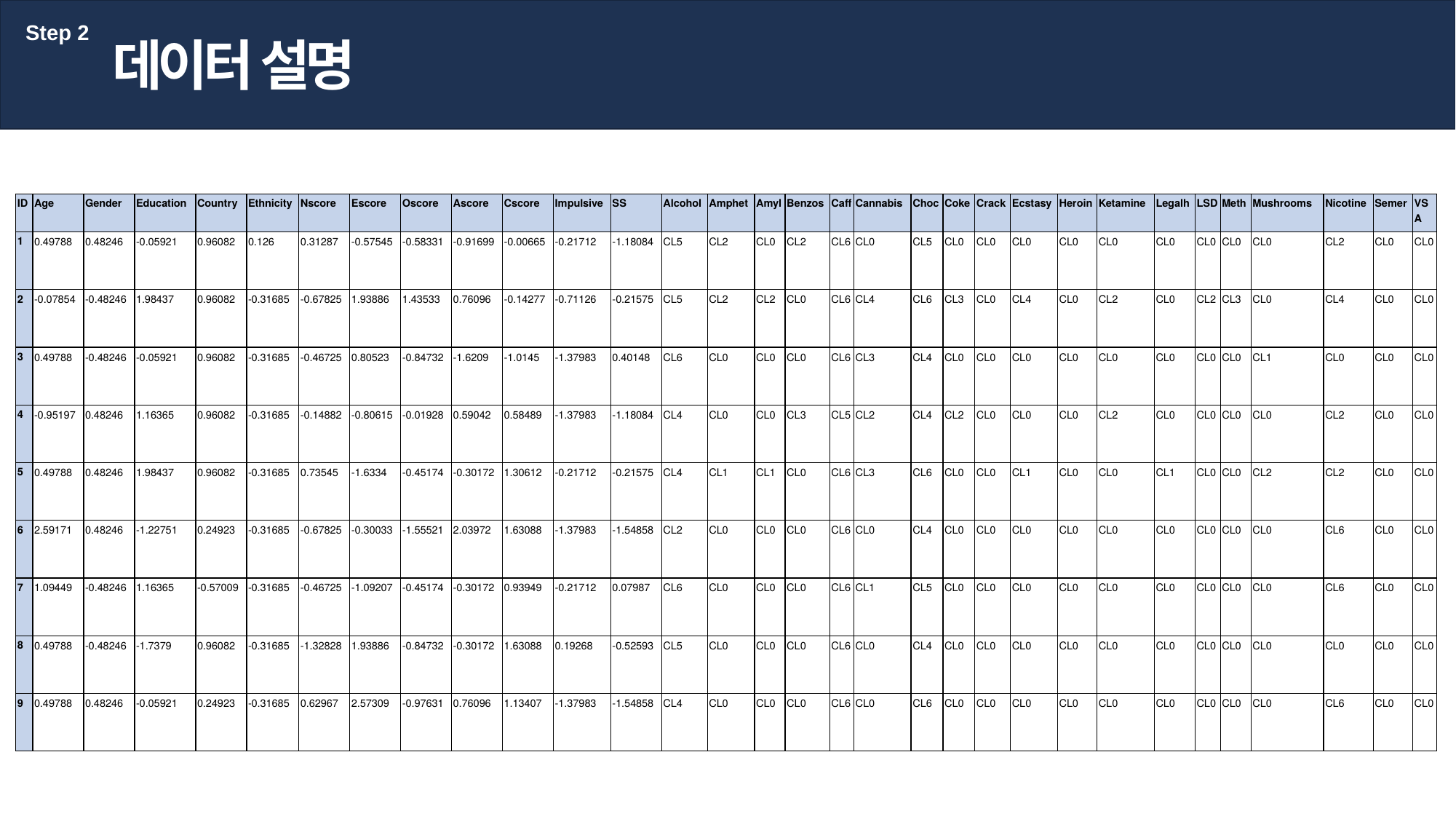

Step 2
데이터 설명
| ID | Age | Gender | Education | Country | Ethnicity | Nscore | Escore | Oscore | Ascore | Cscore | Impulsive | SS | Alcohol | Amphet | Amyl | Benzos | Caff | Cannabis | Choc | Coke | Crack | Ecstasy | Heroin | Ketamine | Legalh | LSD | Meth | Mushrooms | Nicotine | Semer | VSA |
| --- | --- | --- | --- | --- | --- | --- | --- | --- | --- | --- | --- | --- | --- | --- | --- | --- | --- | --- | --- | --- | --- | --- | --- | --- | --- | --- | --- | --- | --- | --- | --- |
| 1 | 0.49788 | 0.48246 | -0.05921 | 0.96082 | 0.126 | 0.31287 | -0.57545 | -0.58331 | -0.91699 | -0.00665 | -0.21712 | -1.18084 | CL5 | CL2 | CL0 | CL2 | CL6 | CL0 | CL5 | CL0 | CL0 | CL0 | CL0 | CL0 | CL0 | CL0 | CL0 | CL0 | CL2 | CL0 | CL0 |
| 2 | -0.07854 | -0.48246 | 1.98437 | 0.96082 | -0.31685 | -0.67825 | 1.93886 | 1.43533 | 0.76096 | -0.14277 | -0.71126 | -0.21575 | CL5 | CL2 | CL2 | CL0 | CL6 | CL4 | CL6 | CL3 | CL0 | CL4 | CL0 | CL2 | CL0 | CL2 | CL3 | CL0 | CL4 | CL0 | CL0 |
| 3 | 0.49788 | -0.48246 | -0.05921 | 0.96082 | -0.31685 | -0.46725 | 0.80523 | -0.84732 | -1.6209 | -1.0145 | -1.37983 | 0.40148 | CL6 | CL0 | CL0 | CL0 | CL6 | CL3 | CL4 | CL0 | CL0 | CL0 | CL0 | CL0 | CL0 | CL0 | CL0 | CL1 | CL0 | CL0 | CL0 |
| 4 | -0.95197 | 0.48246 | 1.16365 | 0.96082 | -0.31685 | -0.14882 | -0.80615 | -0.01928 | 0.59042 | 0.58489 | -1.37983 | -1.18084 | CL4 | CL0 | CL0 | CL3 | CL5 | CL2 | CL4 | CL2 | CL0 | CL0 | CL0 | CL2 | CL0 | CL0 | CL0 | CL0 | CL2 | CL0 | CL0 |
| 5 | 0.49788 | 0.48246 | 1.98437 | 0.96082 | -0.31685 | 0.73545 | -1.6334 | -0.45174 | -0.30172 | 1.30612 | -0.21712 | -0.21575 | CL4 | CL1 | CL1 | CL0 | CL6 | CL3 | CL6 | CL0 | CL0 | CL1 | CL0 | CL0 | CL1 | CL0 | CL0 | CL2 | CL2 | CL0 | CL0 |
| 6 | 2.59171 | 0.48246 | -1.22751 | 0.24923 | -0.31685 | -0.67825 | -0.30033 | -1.55521 | 2.03972 | 1.63088 | -1.37983 | -1.54858 | CL2 | CL0 | CL0 | CL0 | CL6 | CL0 | CL4 | CL0 | CL0 | CL0 | CL0 | CL0 | CL0 | CL0 | CL0 | CL0 | CL6 | CL0 | CL0 |
| 7 | 1.09449 | -0.48246 | 1.16365 | -0.57009 | -0.31685 | -0.46725 | -1.09207 | -0.45174 | -0.30172 | 0.93949 | -0.21712 | 0.07987 | CL6 | CL0 | CL0 | CL0 | CL6 | CL1 | CL5 | CL0 | CL0 | CL0 | CL0 | CL0 | CL0 | CL0 | CL0 | CL0 | CL6 | CL0 | CL0 |
| 8 | 0.49788 | -0.48246 | -1.7379 | 0.96082 | -0.31685 | -1.32828 | 1.93886 | -0.84732 | -0.30172 | 1.63088 | 0.19268 | -0.52593 | CL5 | CL0 | CL0 | CL0 | CL6 | CL0 | CL4 | CL0 | CL0 | CL0 | CL0 | CL0 | CL0 | CL0 | CL0 | CL0 | CL0 | CL0 | CL0 |
| 9 | 0.49788 | 0.48246 | -0.05921 | 0.24923 | -0.31685 | 0.62967 | 2.57309 | -0.97631 | 0.76096 | 1.13407 | -1.37983 | -1.54858 | CL4 | CL0 | CL0 | CL0 | CL6 | CL0 | CL6 | CL0 | CL0 | CL0 | CL0 | CL0 | CL0 | CL0 | CL0 | CL0 | CL6 | CL0 | CL0 |